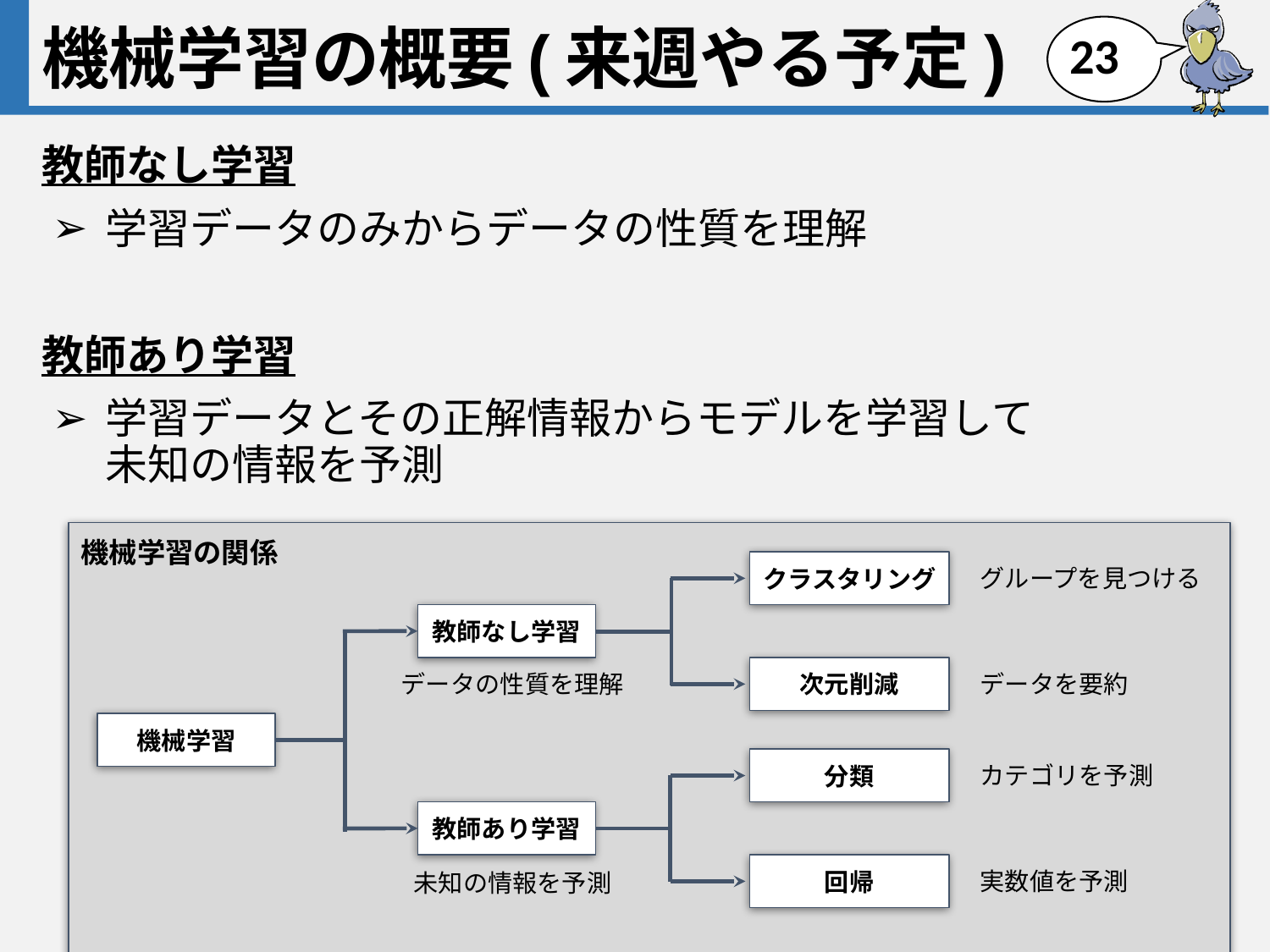

# 機械学習の概要(来週やる予定)
23
教師なし学習
学習データのみからデータの性質を理解

教師あり学習
学習データとその正解情報からモデルを学習して　　　　　未知の情報を予測

グループを見つける
クラスタリング
教師なし学習
データの性質を理解
データを要約
次元削減
機械学習
カテゴリを予測
分類
教師あり学習
実数値を予測
未知の情報を予測
回帰
機械学習の関係